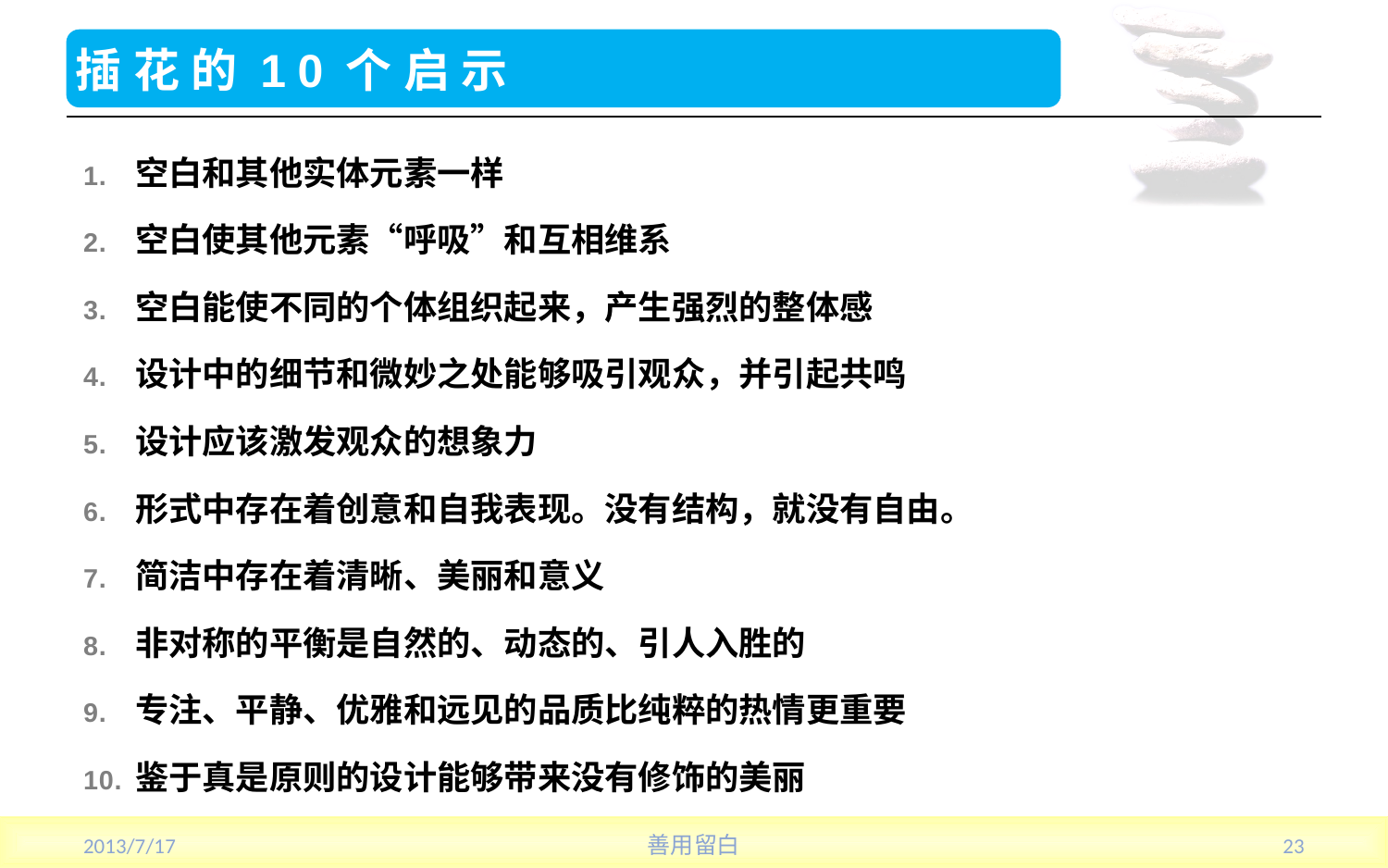

# 插花的10个启示
空白和其他实体元素一样
空白使其他元素“呼吸”和互相维系
空白能使不同的个体组织起来，产生强烈的整体感
设计中的细节和微妙之处能够吸引观众，并引起共鸣
设计应该激发观众的想象力
形式中存在着创意和自我表现。没有结构，就没有自由。
简洁中存在着清晰、美丽和意义
非对称的平衡是自然的、动态的、引人入胜的
专注、平静、优雅和远见的品质比纯粹的热情更重要
鉴于真是原则的设计能够带来没有修饰的美丽

2013/7/17
善用留白
23